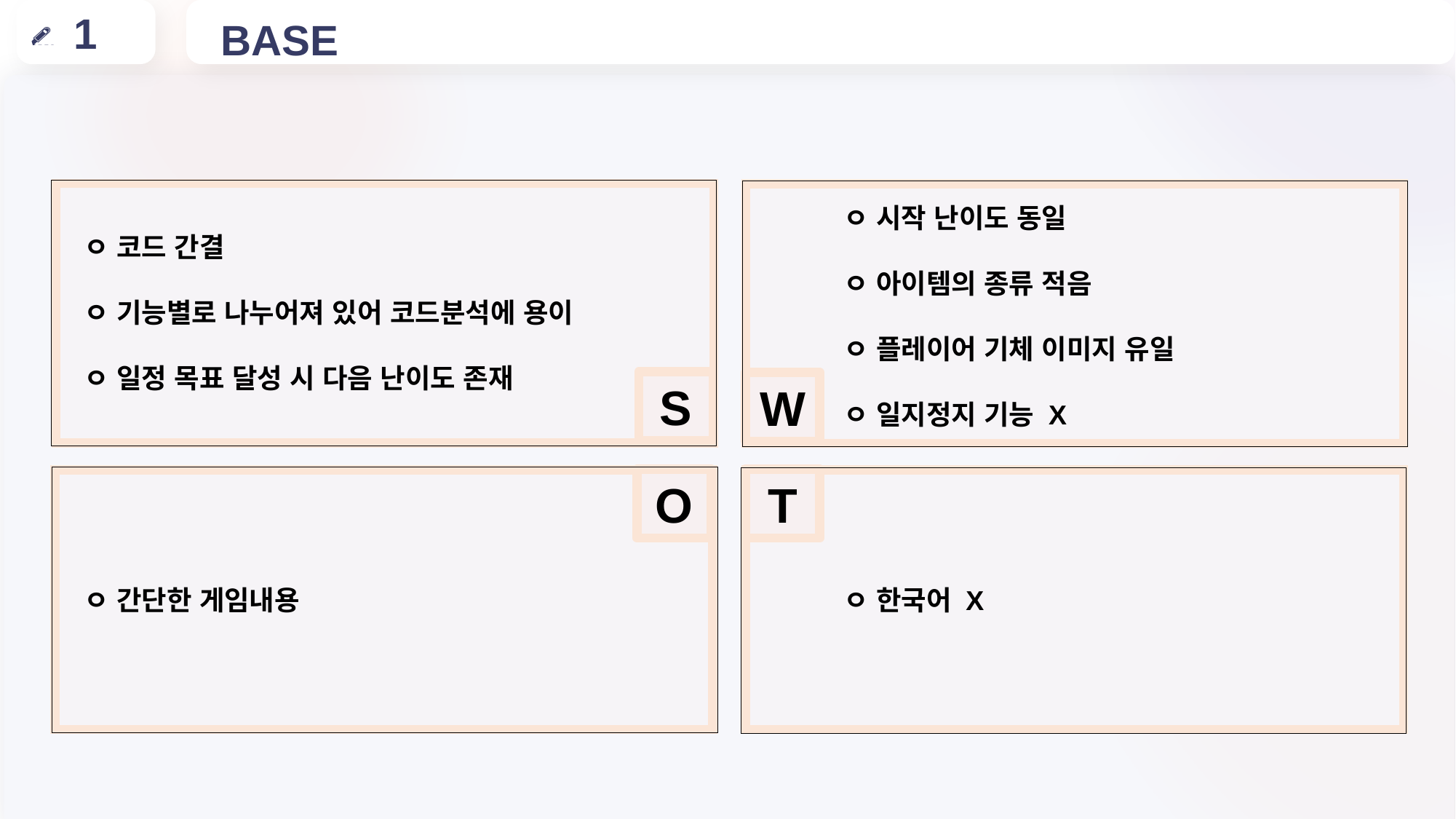

1

BASE

ㅇ 시작 난이도 동일

ㅇ 아이템의 종류 적음

ㅇ 플레이어 기체 이미지 유일

ㅇ 일지정지 기능 X
ㅇ 코드 간결

ㅇ 기능별로 나누어져 있어 코드분석에 용이

ㅇ 일정 목표 달성 시 다음 난이도 존재
S
W

T
O

ㅇ 간단한 게임내용
ㅇ 한국어 X